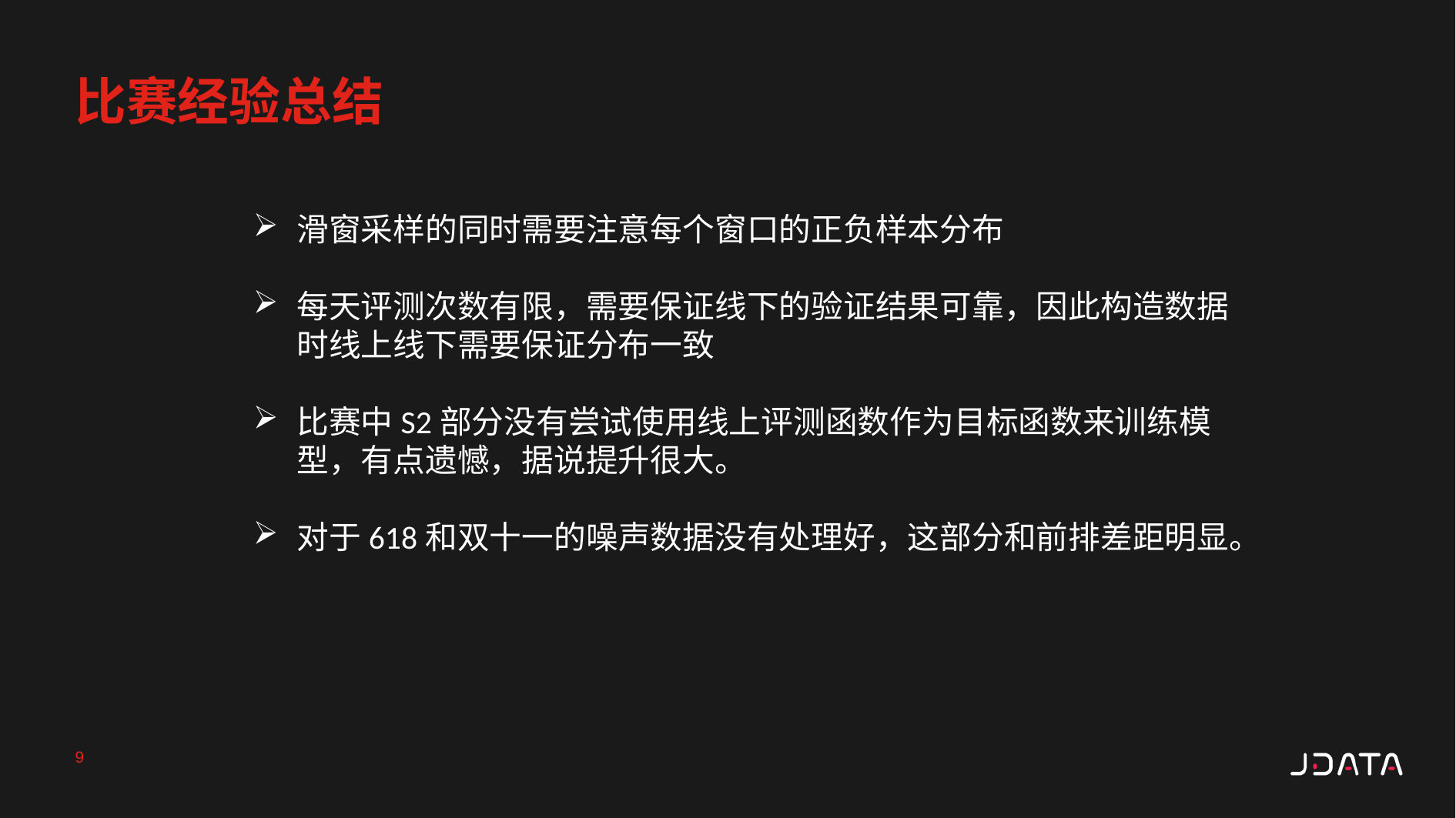

比赛经验总结
滑窗采样的同时需要注意每个窗口的正负样本分布

每天评测次数有限，需要保证线下的验证结果可靠，因此构造数据时线上线下需要保证分布一致

比赛中S2部分没有尝试使用线上评测函数作为目标函数来训练模型，有点遗憾，据说提升很大。

对于618和双十一的噪声数据没有处理好，这部分和前排差距明显。

9